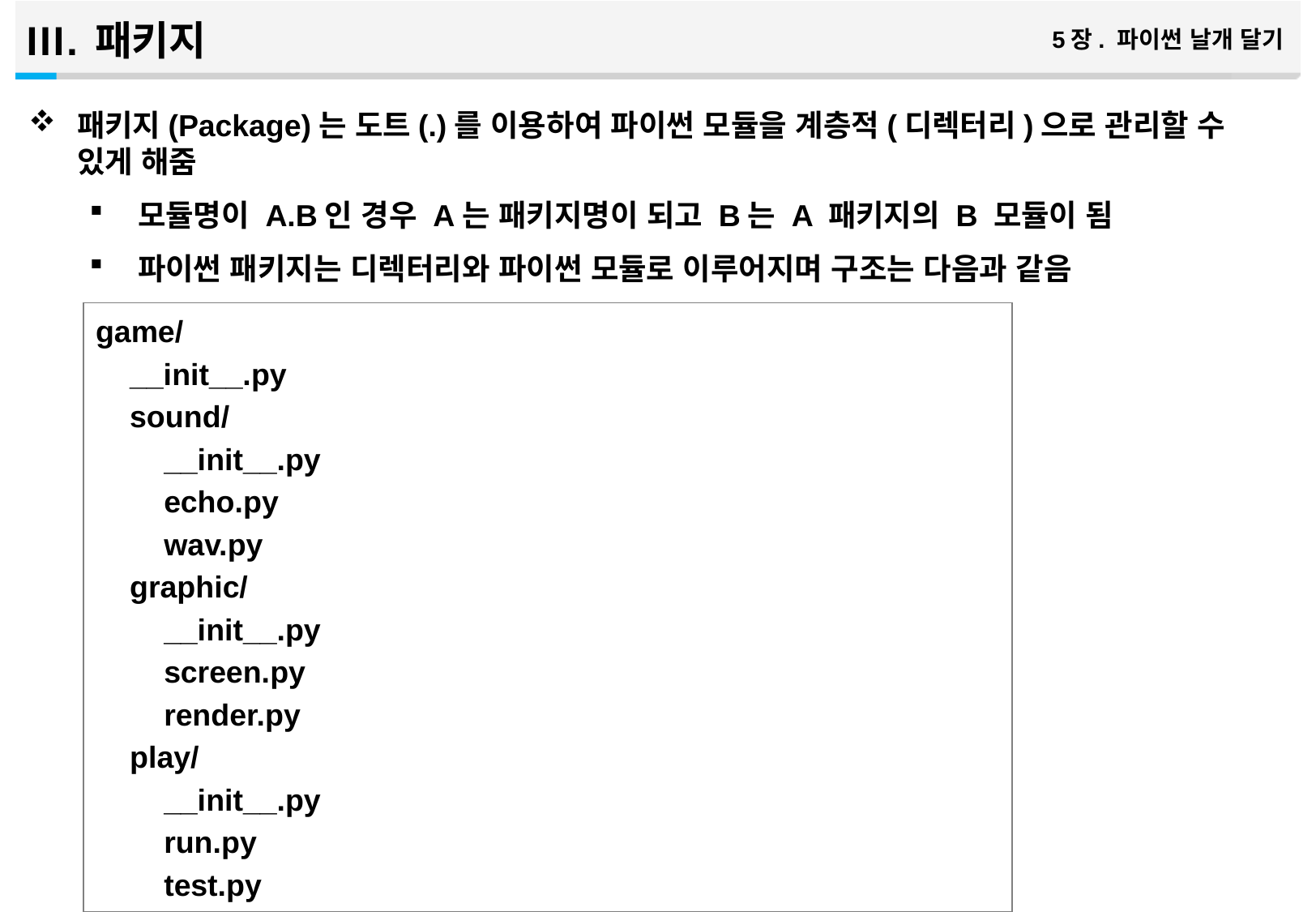

패키지
5장. 파이썬 날개 달기
패키지(Package)는 도트(.)를 이용하여 파이썬 모듈을 계층적(디렉터리)으로 관리할 수 있게 해줌
모듈명이 A.B인 경우 A는 패키지명이 되고 B는 A 패키지의 B 모듈이 됨
파이썬 패키지는 디렉터리와 파이썬 모듈로 이루어지며 구조는 다음과 같음
game/
    __init__.py
    sound/
        __init__.py
        echo.py
        wav.py
    graphic/
        __init__.py
        screen.py
        render.py
    play/
        __init__.py
        run.py
        test.py
15